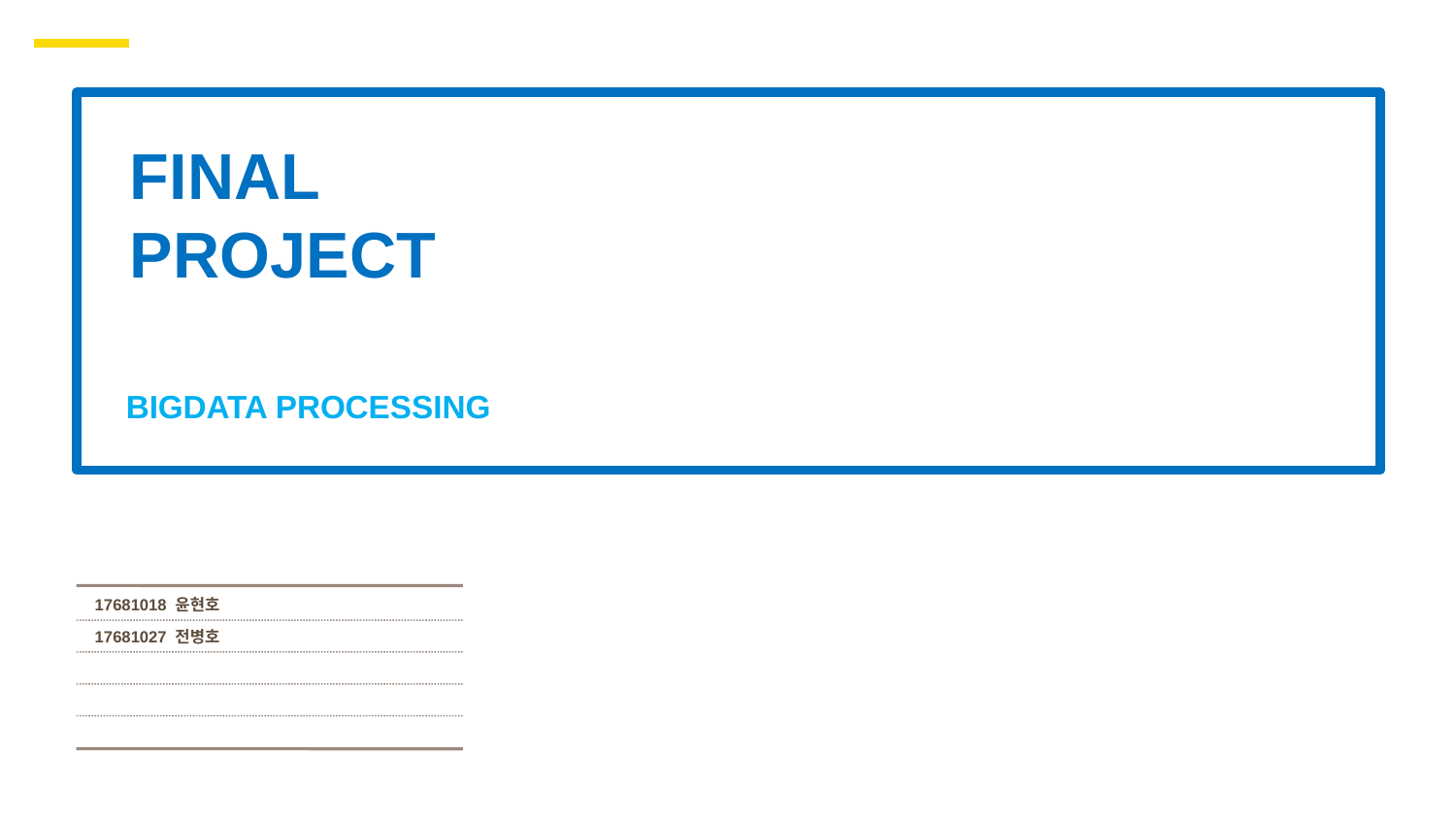

FINAL
PROJECT
BIGDATA PROCESSING
17681018 윤현호
17681027 전병호